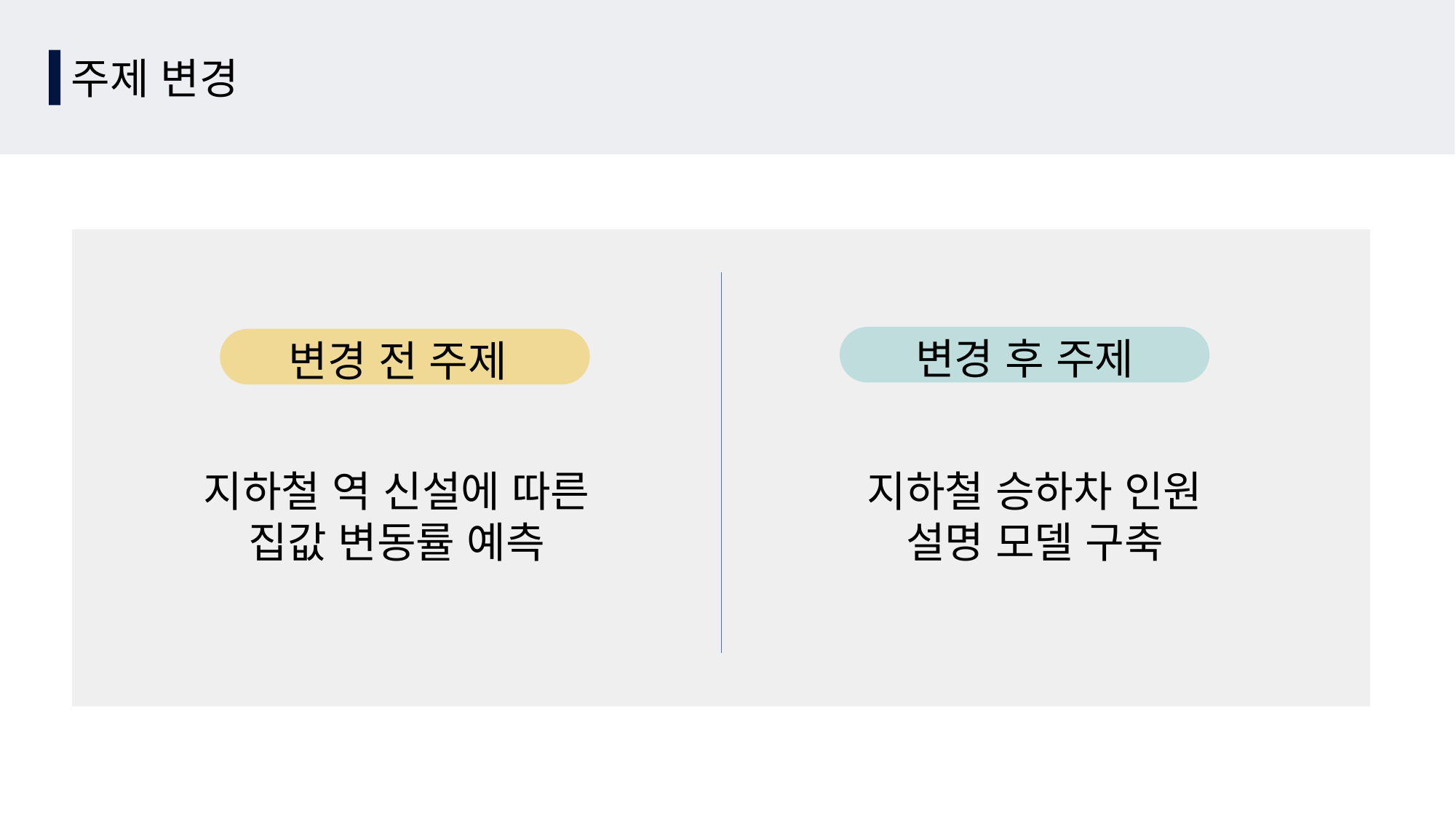

주제 변경

변경 후 주제

변경 전 주제
지하철 역 신설에 따른
집값 변동률 예측
지하철 승하차 인원
설명 모델 구축